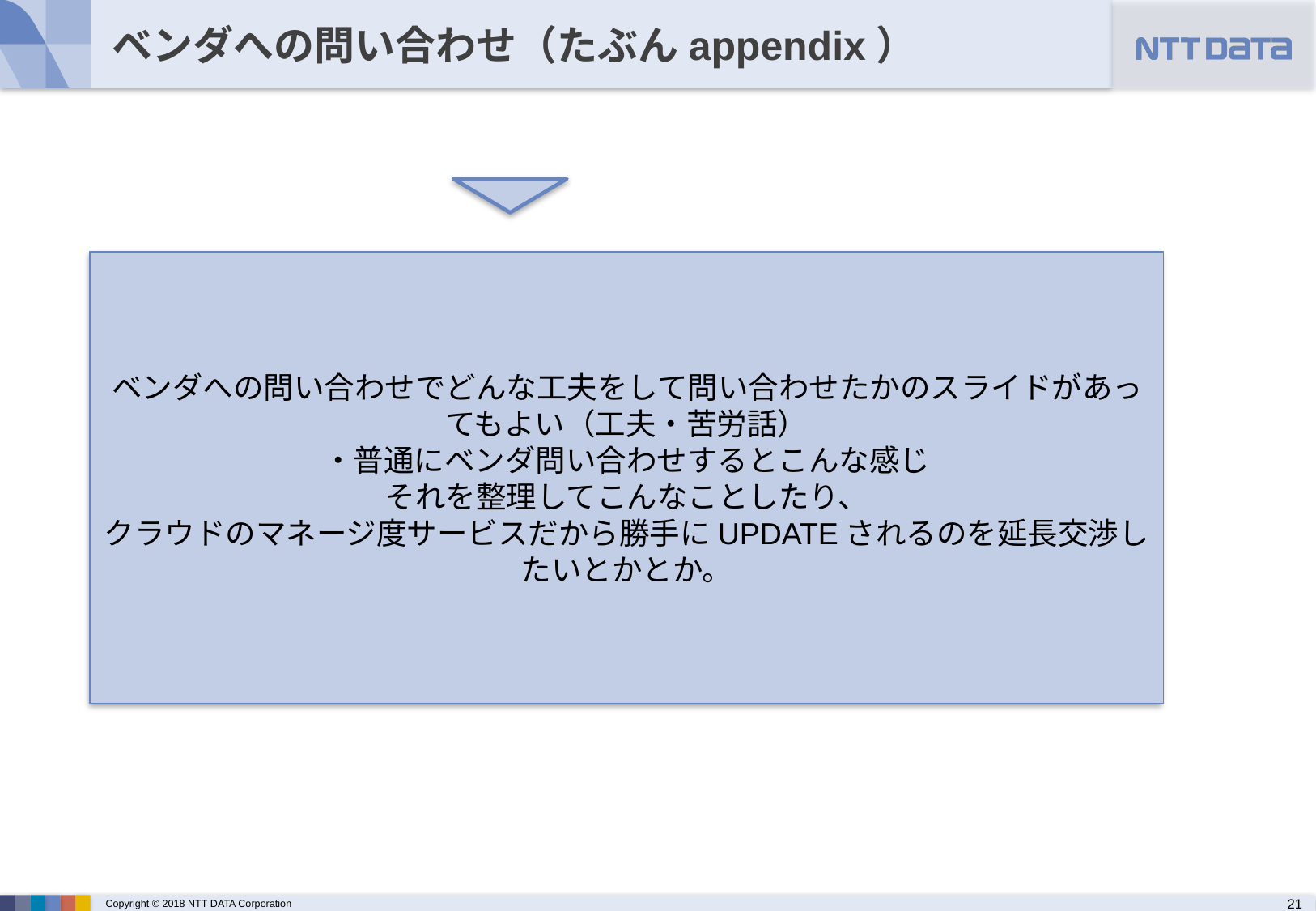

# ベンダへの問い合わせ（たぶんappendix）

ベンダへの問い合わせでどんな工夫をして問い合わせたかのスライドがあってもよい（工夫・苦労話）
・普通にベンダ問い合わせするとこんな感じ
それを整理してこんなことしたり、
クラウドのマネージ度サービスだから勝手にUPDATEされるのを延長交渉したいとかとか。